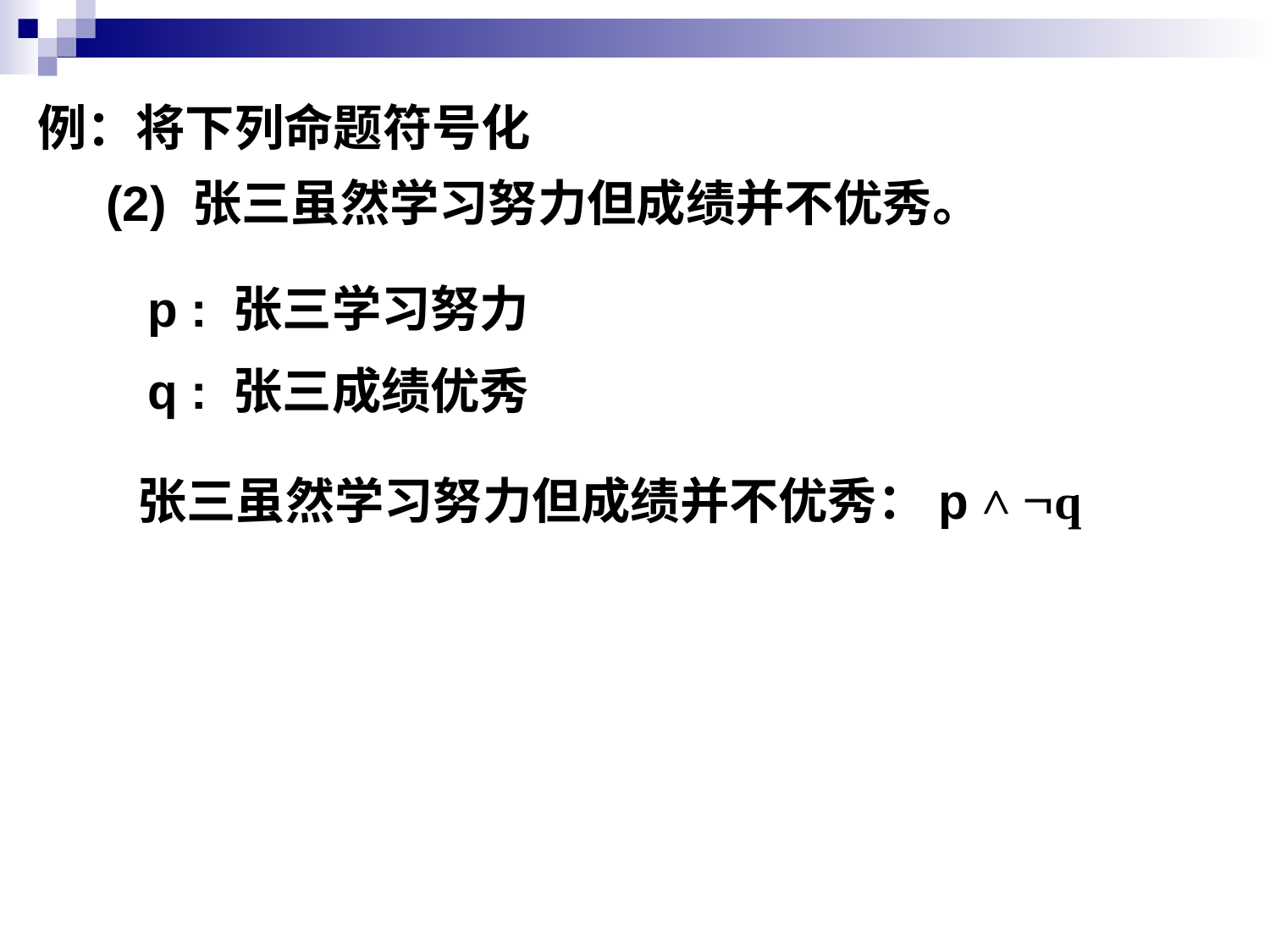

例：将下列命题符号化
     (2) 张三虽然学习努力但成绩并不优秀。
p : 张三学习努力
q : 张三成绩优秀
张三虽然学习努力但成绩并不优秀：p ˄ ¬q